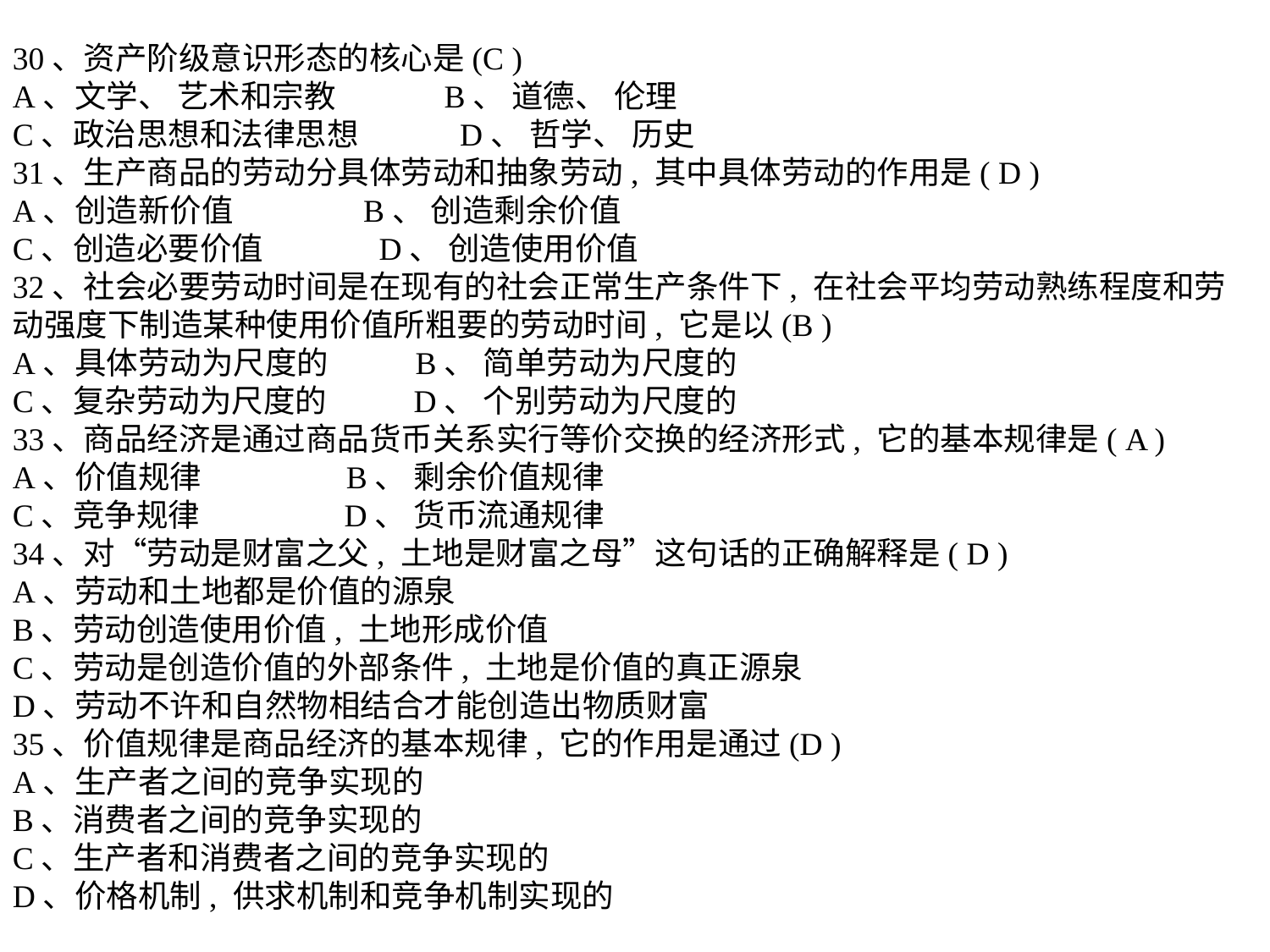

30、资产阶级意识形态的核心是(C )
A、文学、 艺术和宗教              B、 道德、 伦理
C、政治思想和法律思想             D、 哲学、 历史
31、生产商品的劳动分具体劳动和抽象劳动, 其中具体劳动的作用是( D )
A、创造新价值                 B、 创造剩余价值
C、创造必要价值               D、 创造使用价值
32、社会必要劳动时间是在现有的社会正常生产条件下, 在社会平均劳动熟练程度和劳动强度下制造某种使用价值所粗要的劳动时间, 它是以(B )
A、具体劳动为尺度的           B、 简单劳动为尺度的
C、复杂劳动为尺度的           D、 个别劳动为尺度的
33、商品经济是通过商品货币关系实行等价交换的经济形式, 它的基本规律是( A )
A、价值规律                   B、 剩余价值规律
C、竞争规律                   D、 货币流通规律
34、对“劳动是财富之父, 土地是财富之母”这句话的正确解释是( D )
A、劳动和土地都是价值的源泉
B、劳动创造使用价值, 土地形成价值
C、劳动是创造价值的外部条件, 土地是价值的真正源泉
D、劳动不许和自然物相结合才能创造出物质财富
35、价值规律是商品经济的基本规律, 它的作用是通过(D )
A、生产者之间的竞争实现的
B、消费者之间的竞争实现的
C、生产者和消费者之间的竞争实现的
D、价格机制, 供求机制和竞争机制实现的